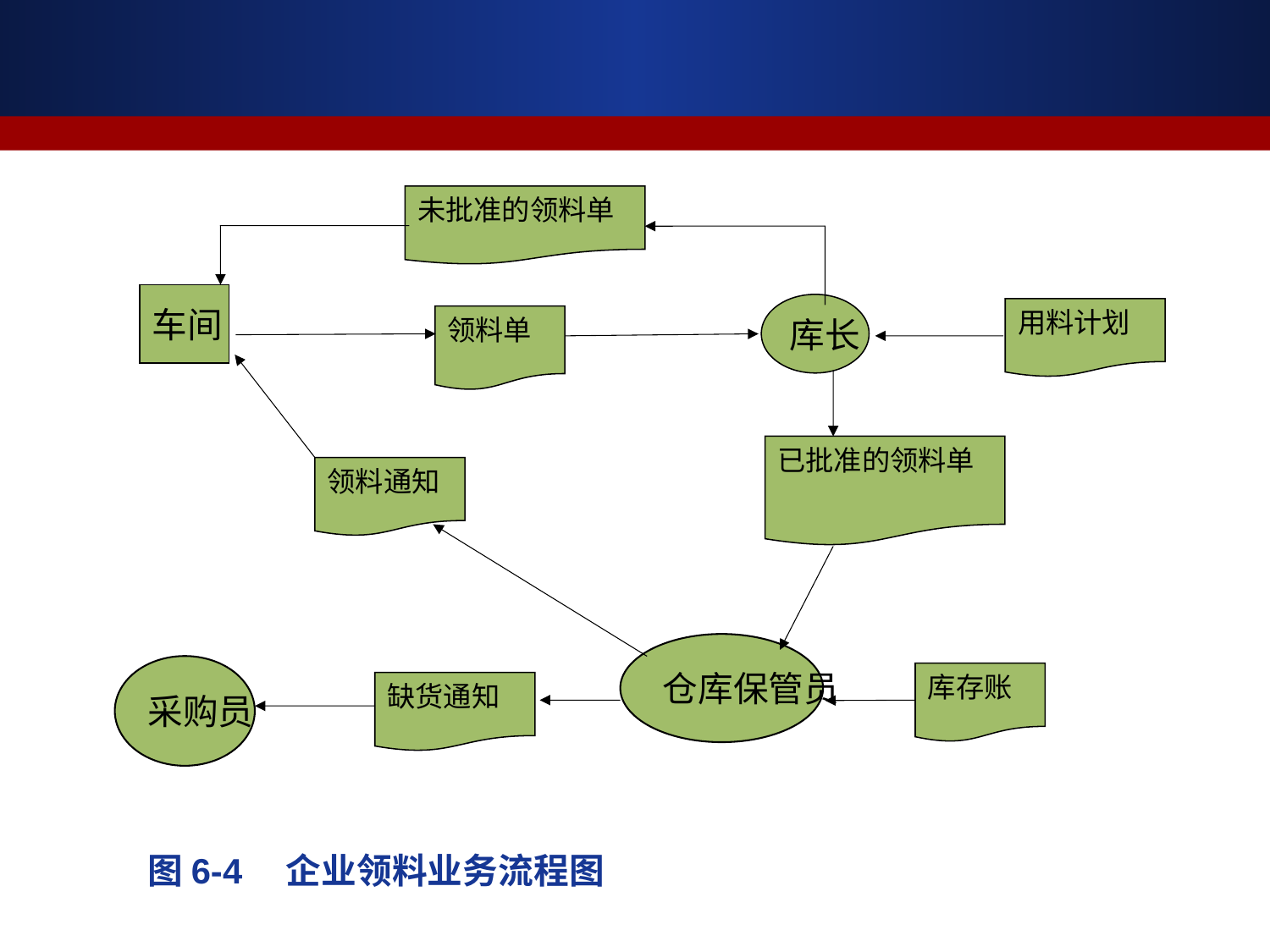

未批准的领料单

车间
库长
用料计划
领料单

已批准的领料单
领料通知

仓库保管员
采购员
库存账
缺货通知

图6-4　企业领料业务流程图